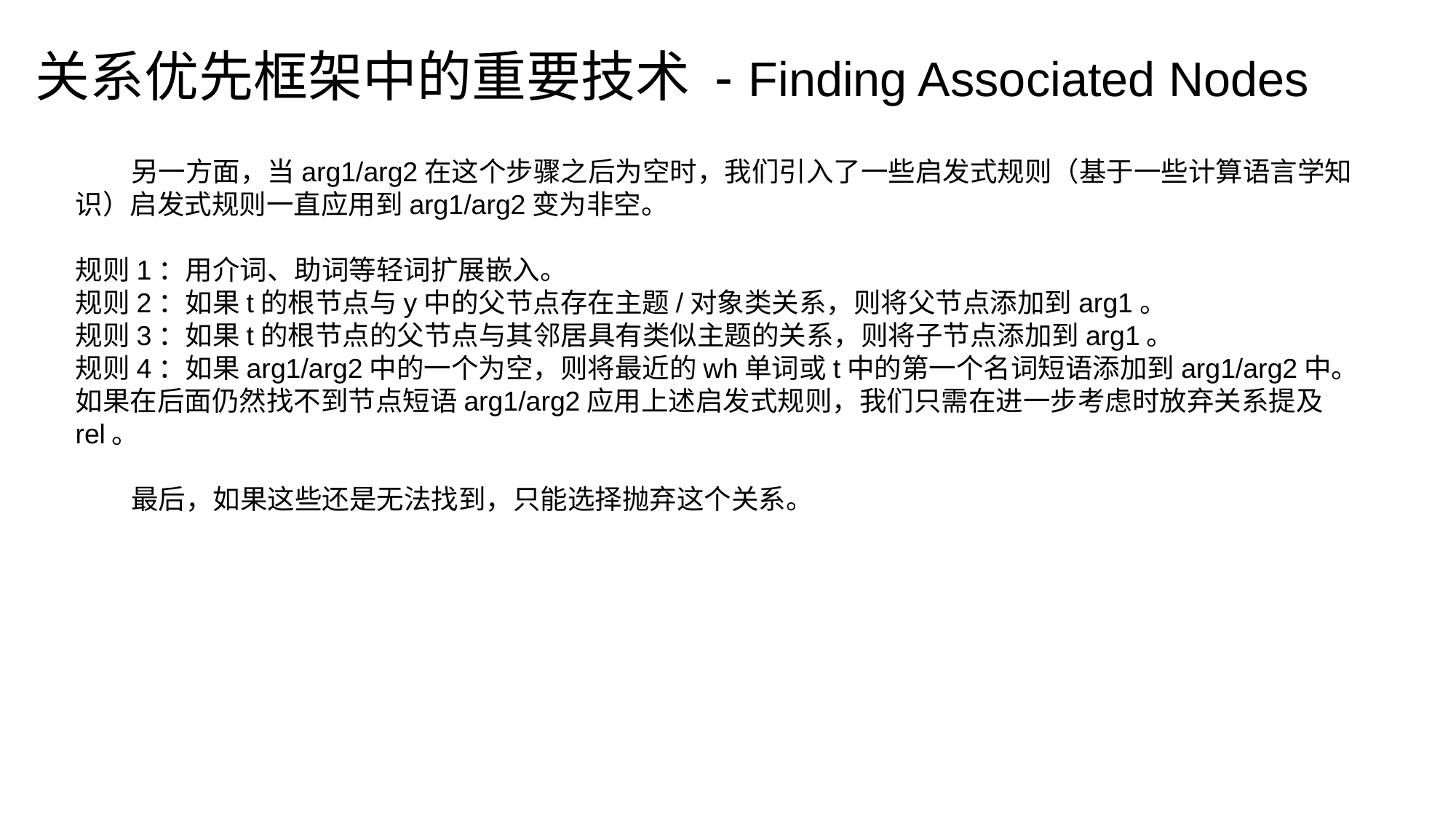

关系优先框架中的重要技术 - Finding Associated Nodes
        另一方面，当arg1/arg2在这个步骤之后为空时，我们引入了一些启发式规则（基于一些计算语言学知识）启发式规则一直应用到arg1/arg2变为非空。

规则1：用介词、助词等轻词扩展嵌入。
规则2：如果t的根节点与y中的父节点存在主题/对象类关系，则将父节点添加到arg1。
规则3：如果t的根节点的父节点与其邻居具有类似主题的关系，则将子节点添加到arg1。
规则4：如果arg1/arg2中的一个为空，则将最近的wh单词或t中的第一个名词短语添加到arg1/arg2中。如果在后面仍然找不到节点短语arg1/arg2应用上述启发式规则，我们只需在进一步考虑时放弃关系提及rel。

        最后，如果这些还是无法找到，只能选择抛弃这个关系。